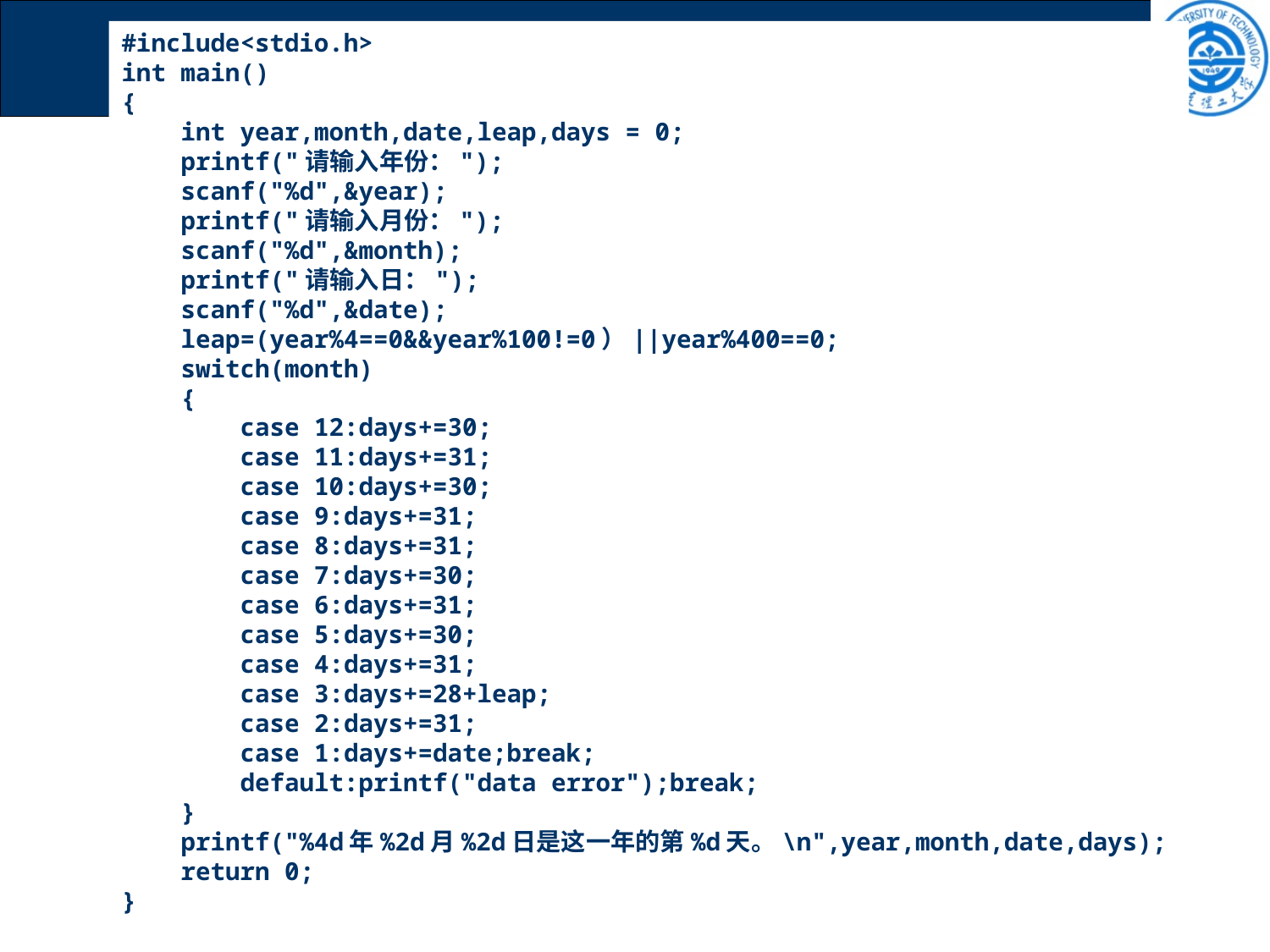

#include<stdio.h>
int main()
{
    int year,month,date,leap,days = 0;
    printf("请输入年份：");
    scanf("%d",&year);
    printf("请输入月份：");
    scanf("%d",&month);
    printf("请输入日：");
    scanf("%d",&date);
    leap=(year%4==0&&year%100!=0）||year%400==0;
    switch(month)
    {
        case 12:days+=30;
        case 11:days+=31;
        case 10:days+=30;
        case 9:days+=31;
        case 8:days+=31;
        case 7:days+=30;
        case 6:days+=31;
        case 5:days+=30;
        case 4:days+=31;
        case 3:days+=28+leap;
        case 2:days+=31;
        case 1:days+=date;break;
        default:printf("data error");break;
    }
    printf("%4d年%2d月%2d日是这一年的第%d天。\n",year,month,date,days);
    return 0;
}